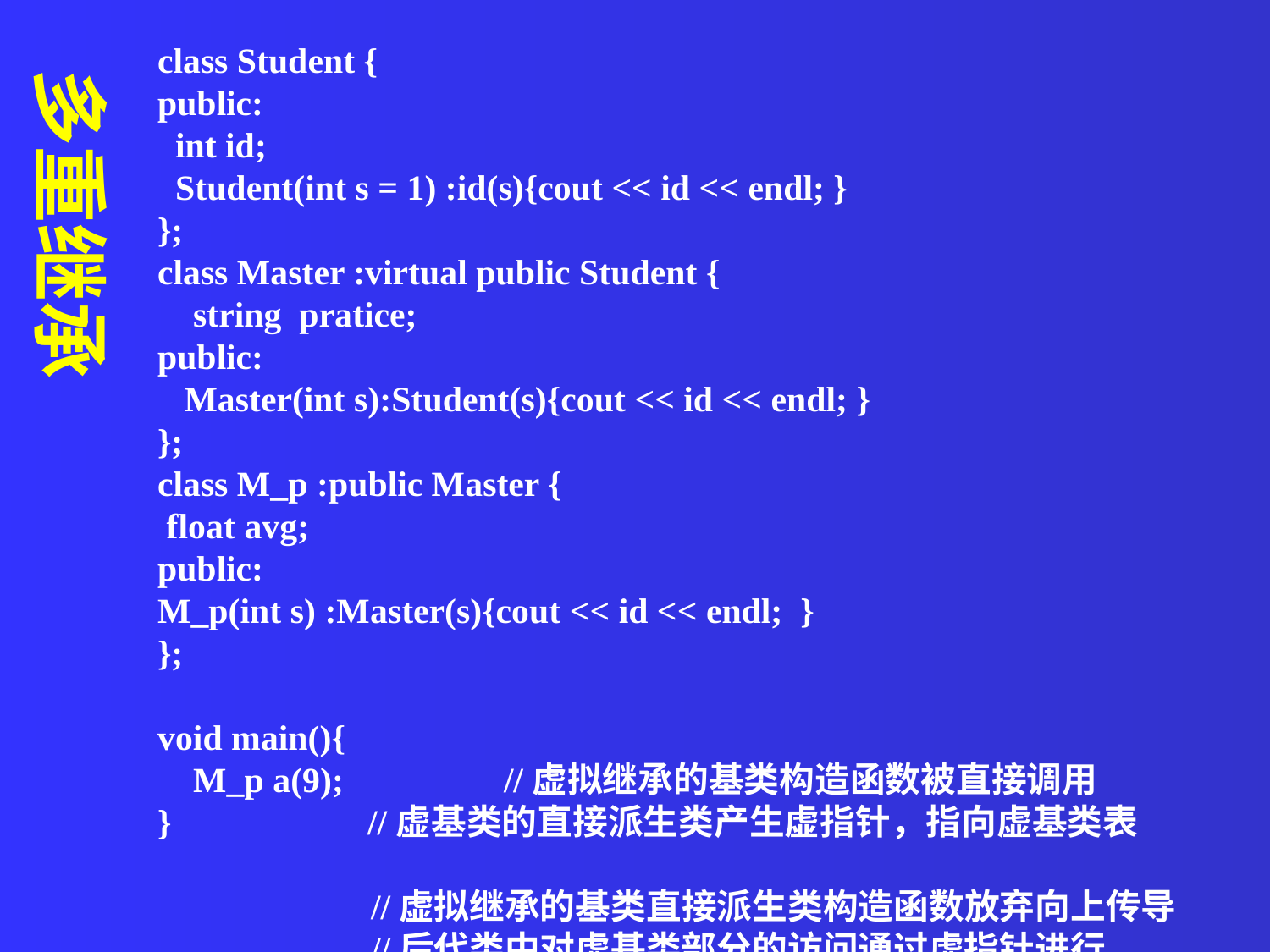

class Student {
public:
  int id;
  Student(int s = 1) :id(s){cout << id << endl; }
};
class Master :virtual public Student {
    string  pratice;
public:
   Master(int s):Student(s){cout << id << endl; }
};
class M_p :public Master {
 float avg;
public:
M_p(int s) :Master(s){cout << id << endl;  }
};

void main(){
    M_p a(9);                  //虚拟继承的基类构造函数被直接调用
}                      //虚基类的直接派生类产生虚指针，指向虚基类表
                        //虚拟继承的基类直接派生类构造函数放弃向上传导
                        //后代类中对虚基类部分的访问通过虚指针进行
多重继承